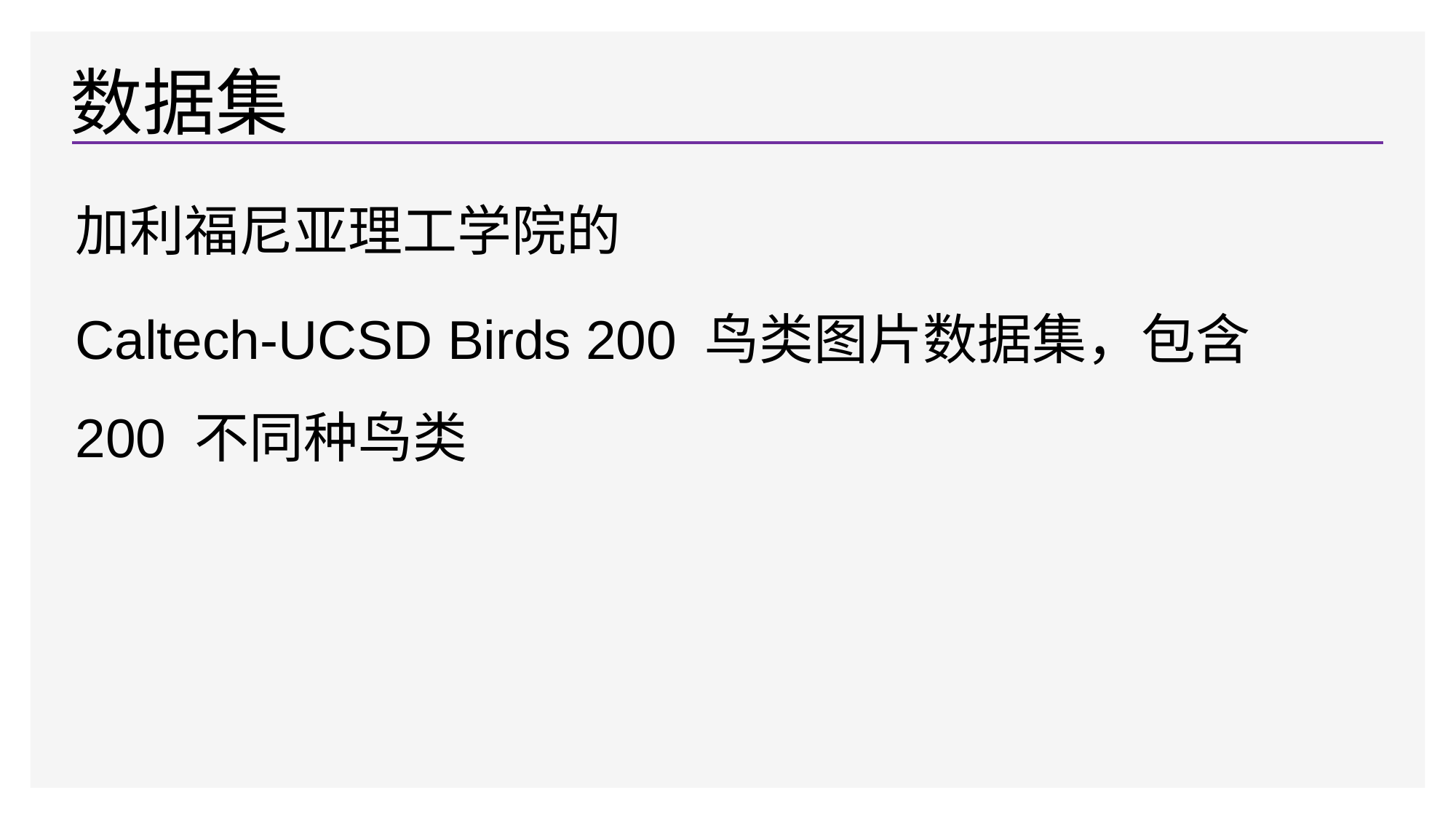

# 数据集
加利福尼亚理工学院的

Caltech-UCSD Birds 200 鸟类图片数据集，包含
200 不同种鸟类